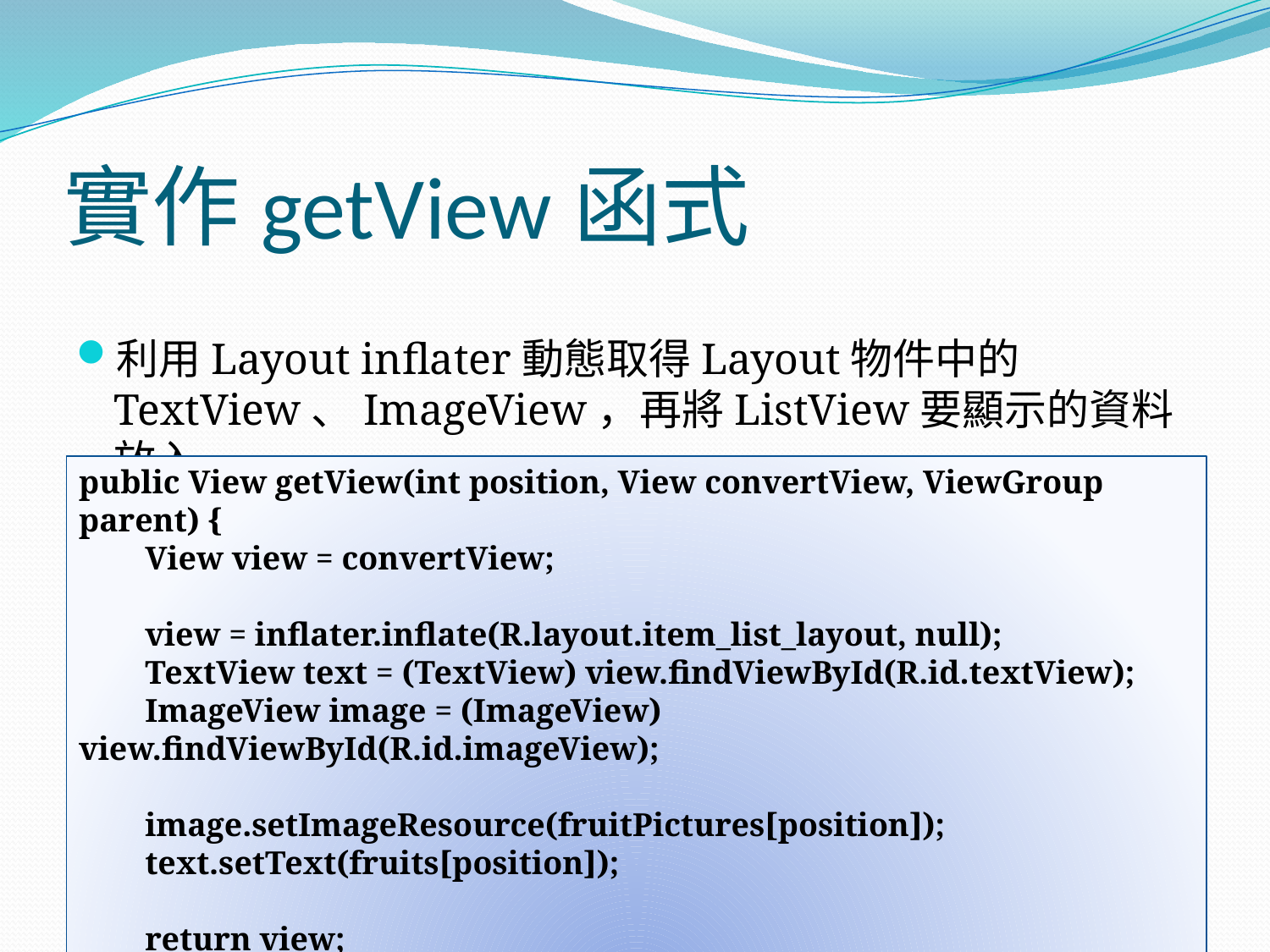

# 實作getView函式
利用Layout inflater動態取得Layout物件中的TextView、ImageView，再將ListView要顯示的資料放入
public View getView(int position, View convertView, ViewGroup parent) {
        View view = convertView;

        view = inflater.inflate(R.layout.item_list_layout, null);
        TextView text = (TextView) view.findViewById(R.id.textView);
        ImageView image = (ImageView) view.findViewById(R.id.imageView);

        image.setImageResource(fruitPictures[position]);
        text.setText(fruits[position]);

        return view;
}